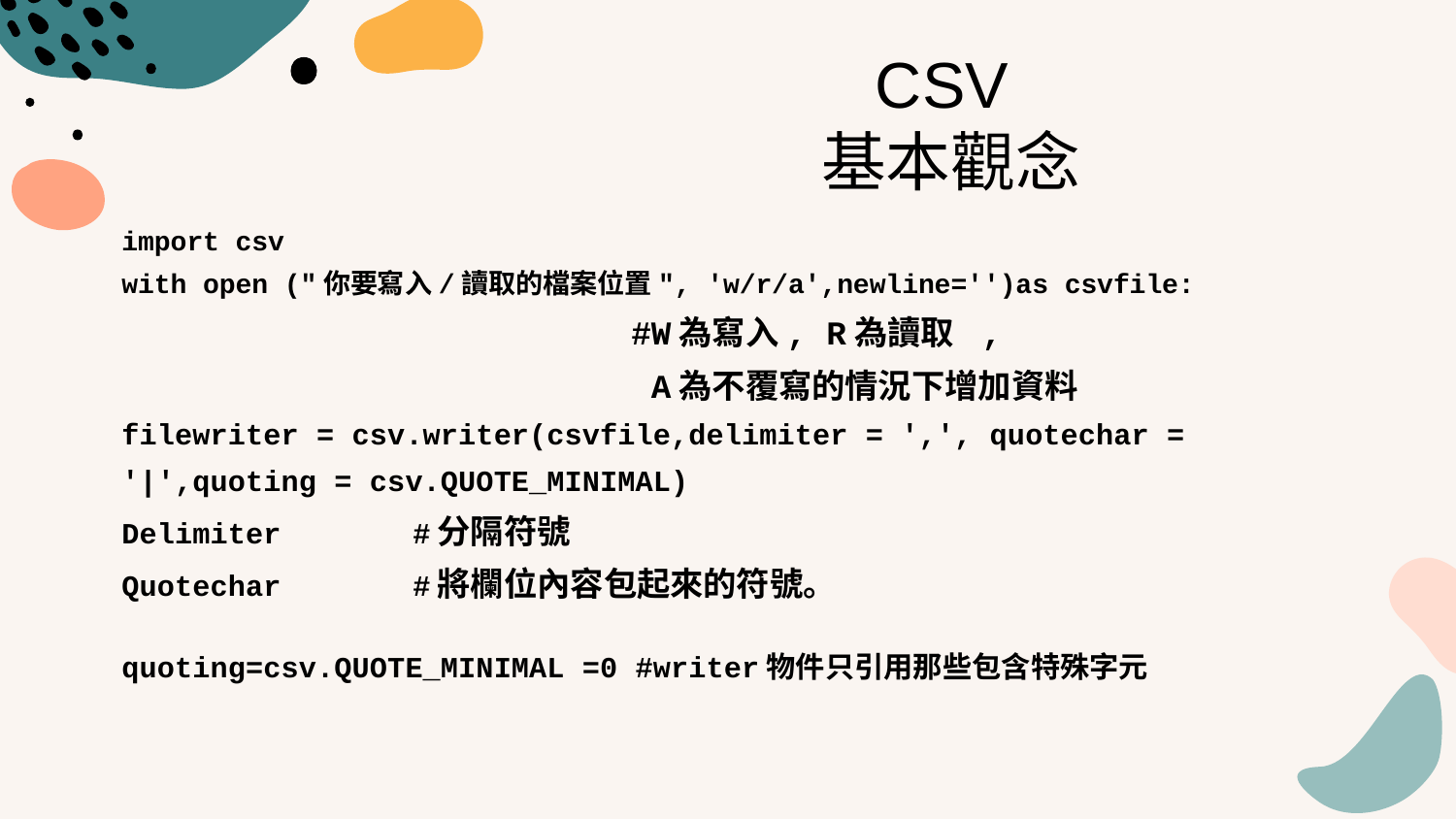

# CSV
基本觀念
import csv
with open ("你要寫入/讀取的檔案位置", 'w/r/a',newline='')as csvfile:
#W為寫入, R為讀取 ,
 A為不覆寫的情況下增加資料
filewriter = csv.writer(csvfile,delimiter = ',', quotechar = '|',quoting = csv.QUOTE_MINIMAL)
Delimiter	#分隔符號
Quotechar	#將欄位內容包起來的符號。
quoting=csv.QUOTE_MINIMAL =0 #writer物件只引用那些包含特殊字元